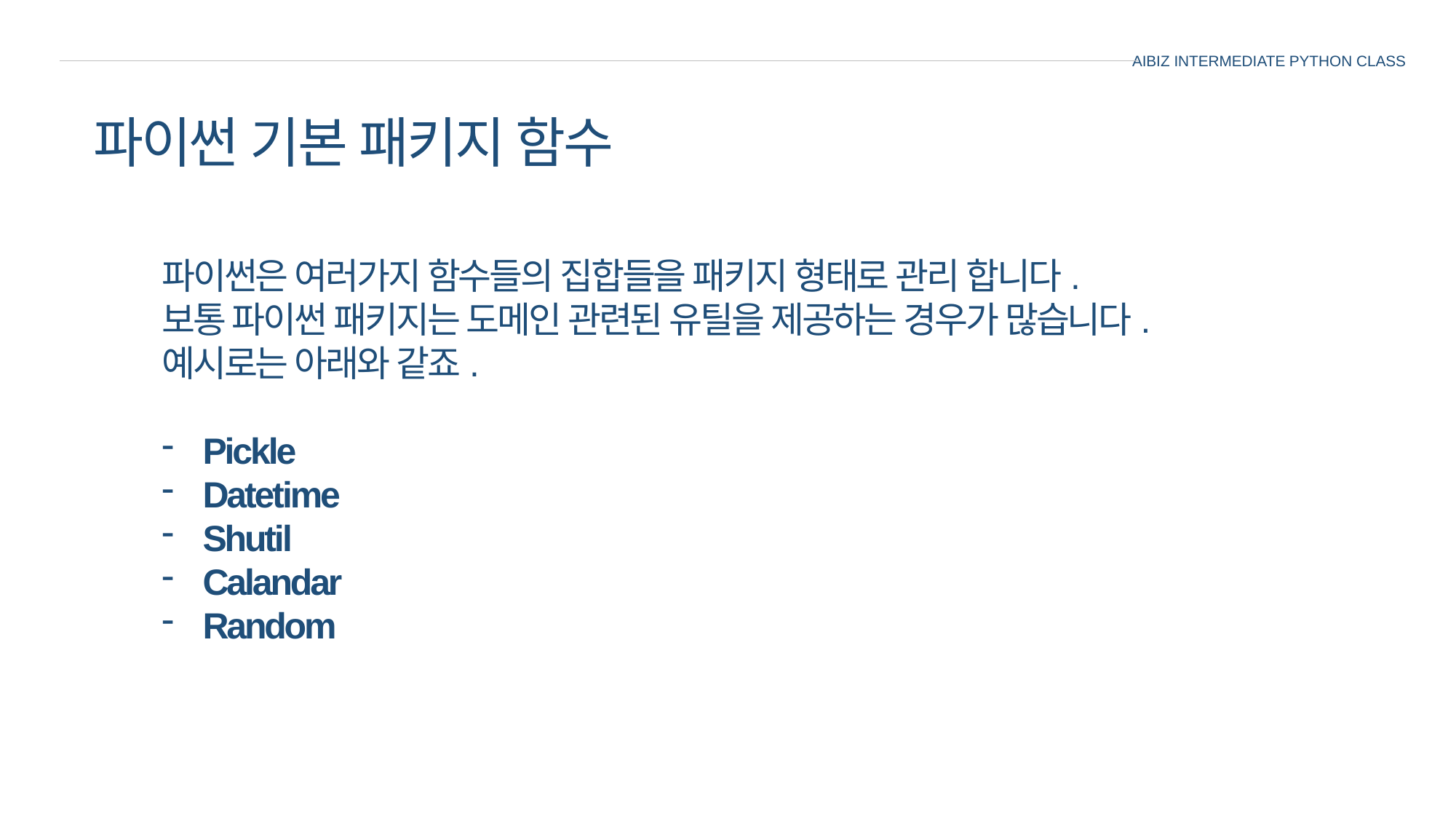

AIBIZ INTERMEDIATE PYTHON CLASS
파이썬 기본 패키지 함수
파이썬은 여러가지 함수들의 집합들을 패키지 형태로 관리 합니다.
보통 파이썬 패키지는 도메인 관련된 유틸을 제공하는 경우가 많습니다.
예시로는 아래와 같죠.

Pickle
Datetime
Shutil
Calandar
Random